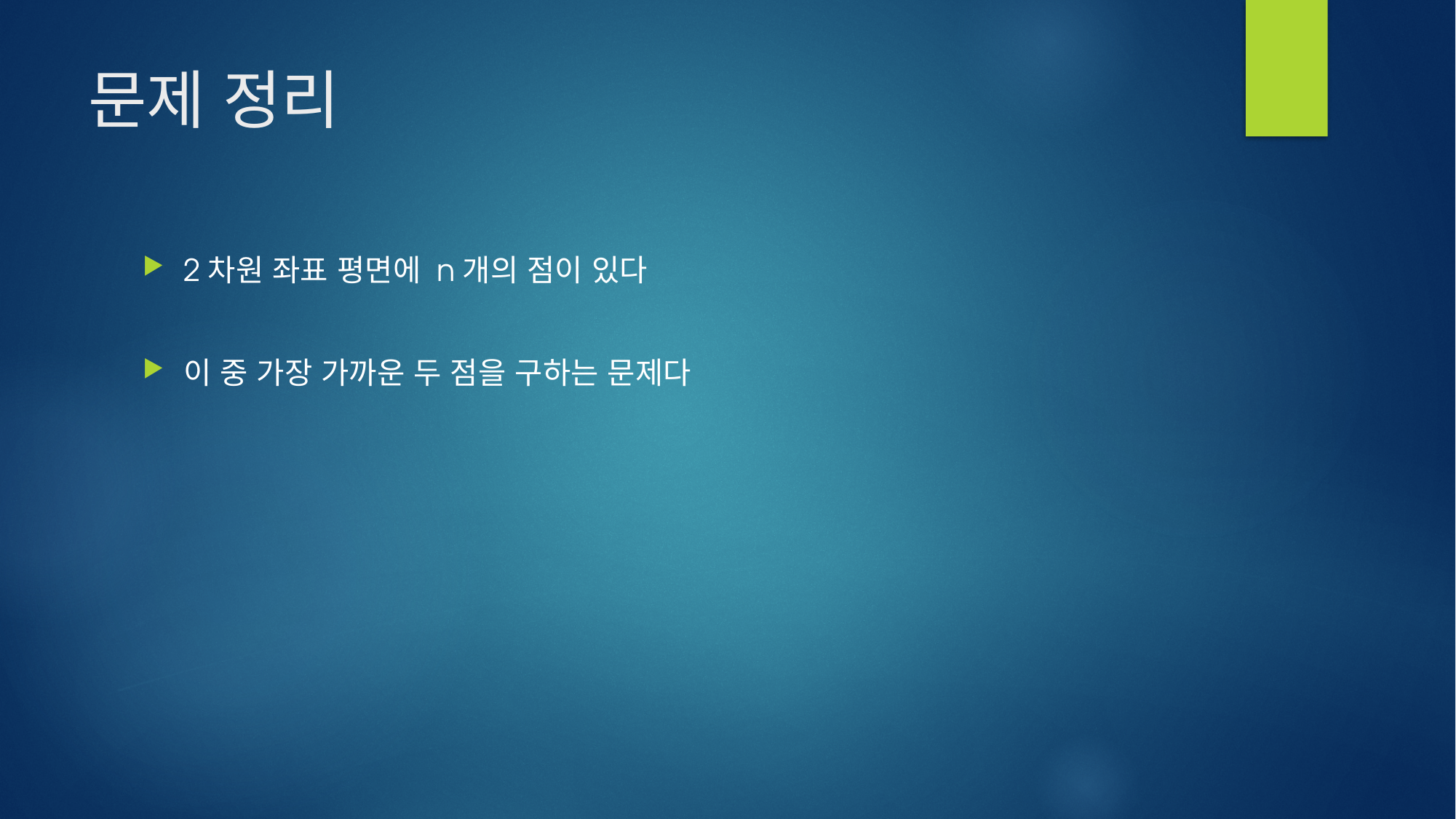

# 문제 정리
2차원 좌표 평면에 n개의 점이 있다

이 중 가장 가까운 두 점을 구하는 문제다